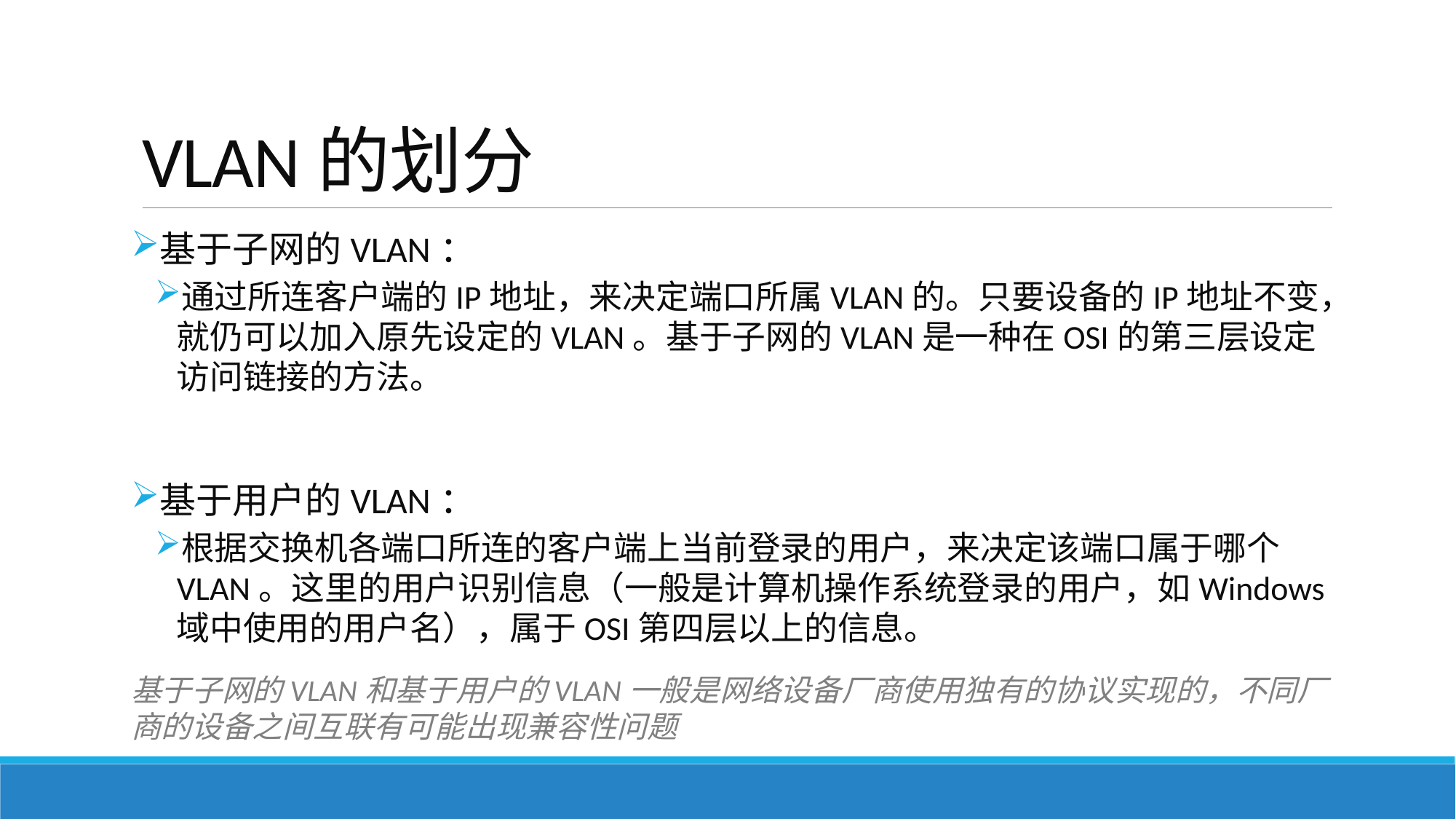

# VLAN的划分
基于子网的VLAN：
通过所连客户端的IP地址，来决定端口所属VLAN的。只要设备的IP地址不变，就仍可以加入原先设定的VLAN。基于子网的VLAN是一种在OSI的第三层设定访问链接的方法。

基于用户的VLAN：
根据交换机各端口所连的客户端上当前登录的用户，来决定该端口属于哪个VLAN。这里的用户识别信息（一般是计算机操作系统登录的用户，如Windows域中使用的用户名），属于OSI第四层以上的信息。
基于子网的VLAN和基于用户的VLAN一般是网络设备厂商使用独有的协议实现的，不同厂商的设备之间互联有可能出现兼容性问题